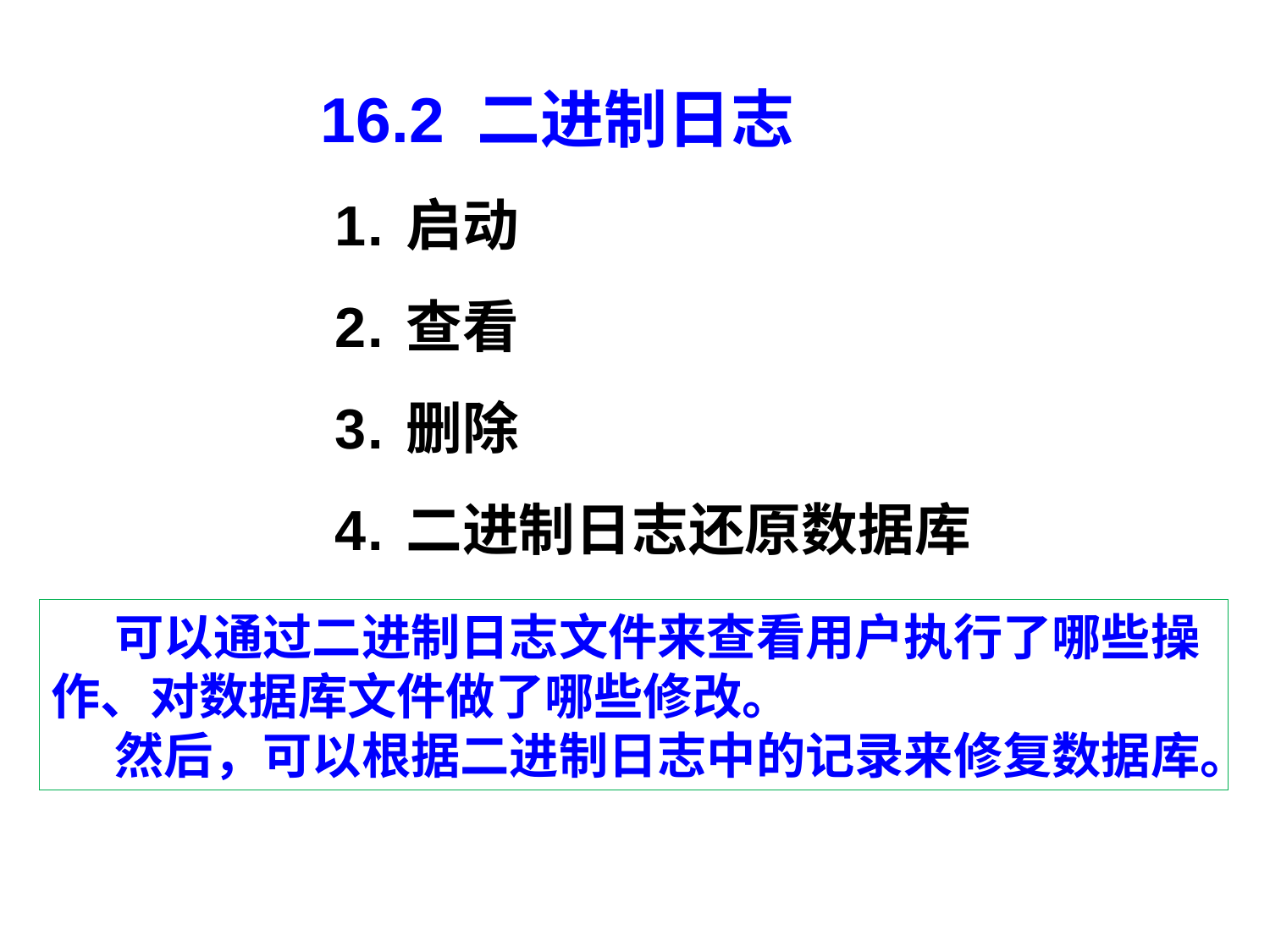

16.2 二进制日志
启动
查看
删除
二进制日志还原数据库
可以通过二进制日志文件来查看用户执行了哪些操作、对数据库文件做了哪些修改。
然后，可以根据二进制日志中的记录来修复数据库。